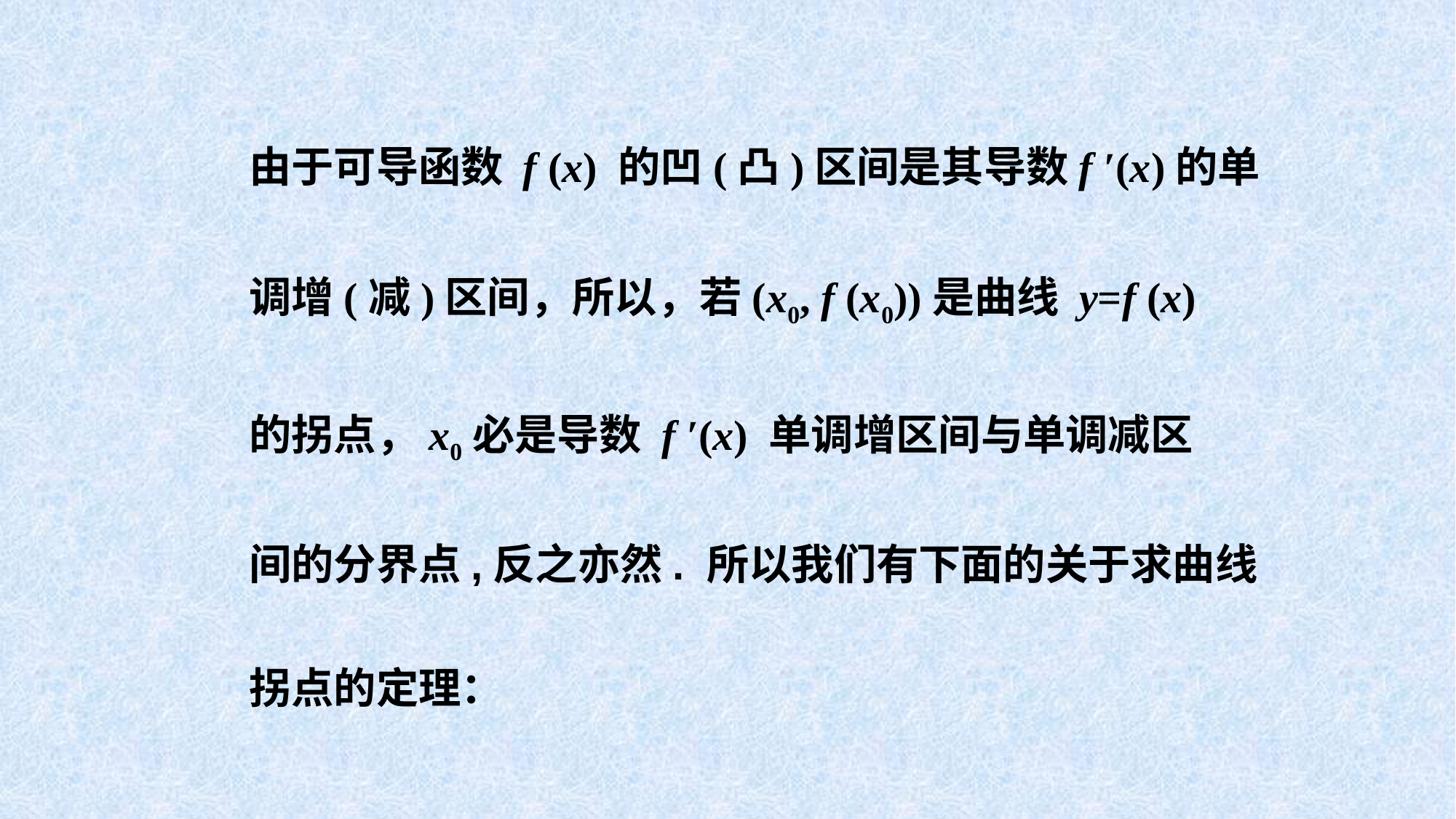

由于可导函数 f (x) 的凹(凸)区间是其导数f ′(x)的单
调增(减)区间，所以，若(x0, f (x0))是曲线 y=f (x)
的拐点，x0必是导数 f ′(x) 单调增区间与单调减区
间的分界点,反之亦然. 所以我们有下面的关于求曲线
拐点的定理：